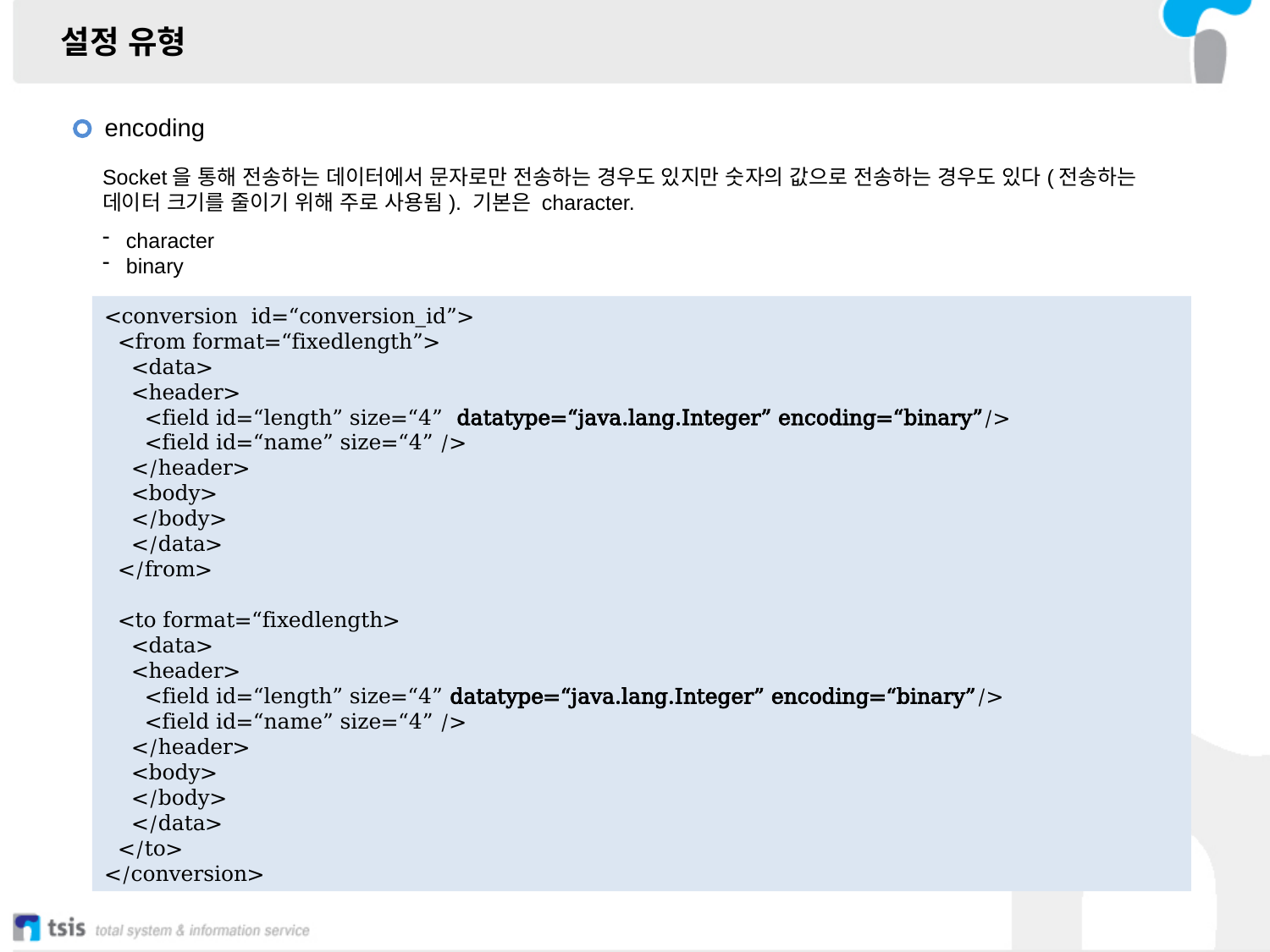

설정 유형
encoding

Socket을 통해 전송하는 데이터에서 문자로만 전송하는 경우도 있지만 숫자의 값으로 전송하는 경우도 있다(전송하는 데이터 크기를 줄이기 위해 주로 사용됨). 기본은 character.
character
binary
<conversion  id=“conversion_id”>
  <from format=“fixedlength”>
    <data>
    <header>
      <field id=“length” size=“4”  datatype=“java.lang.Integer” encoding=“binary”/>
      <field id=“name” size=“4” />
    </header>
    <body>
    </body>
    </data>
  </from>

  <to format=“fixedlength>
    <data>
    <header>
      <field id=“length” size=“4” datatype=“java.lang.Integer” encoding=“binary”/>
      <field id=“name” size=“4” />
    </header>
    <body>
    </body>
    </data>
  </to>
</conversion>